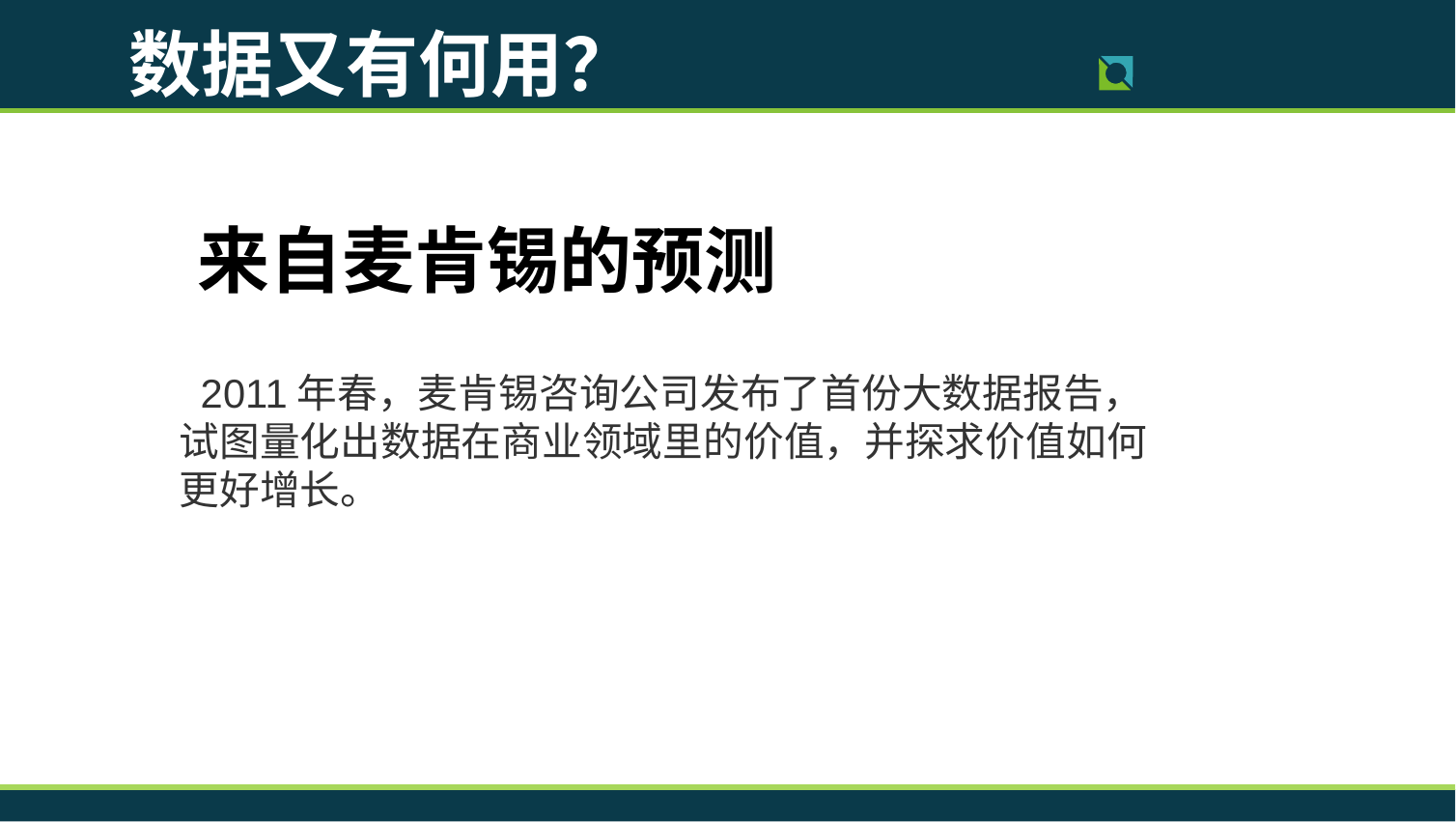

数据又有何用？

 来自麦肯锡的预测
  2011年春，麦肯锡咨询公司发布了首份大数据报告，试图量化出数据在商业领域里的价值，并探求价值如何更好增长。